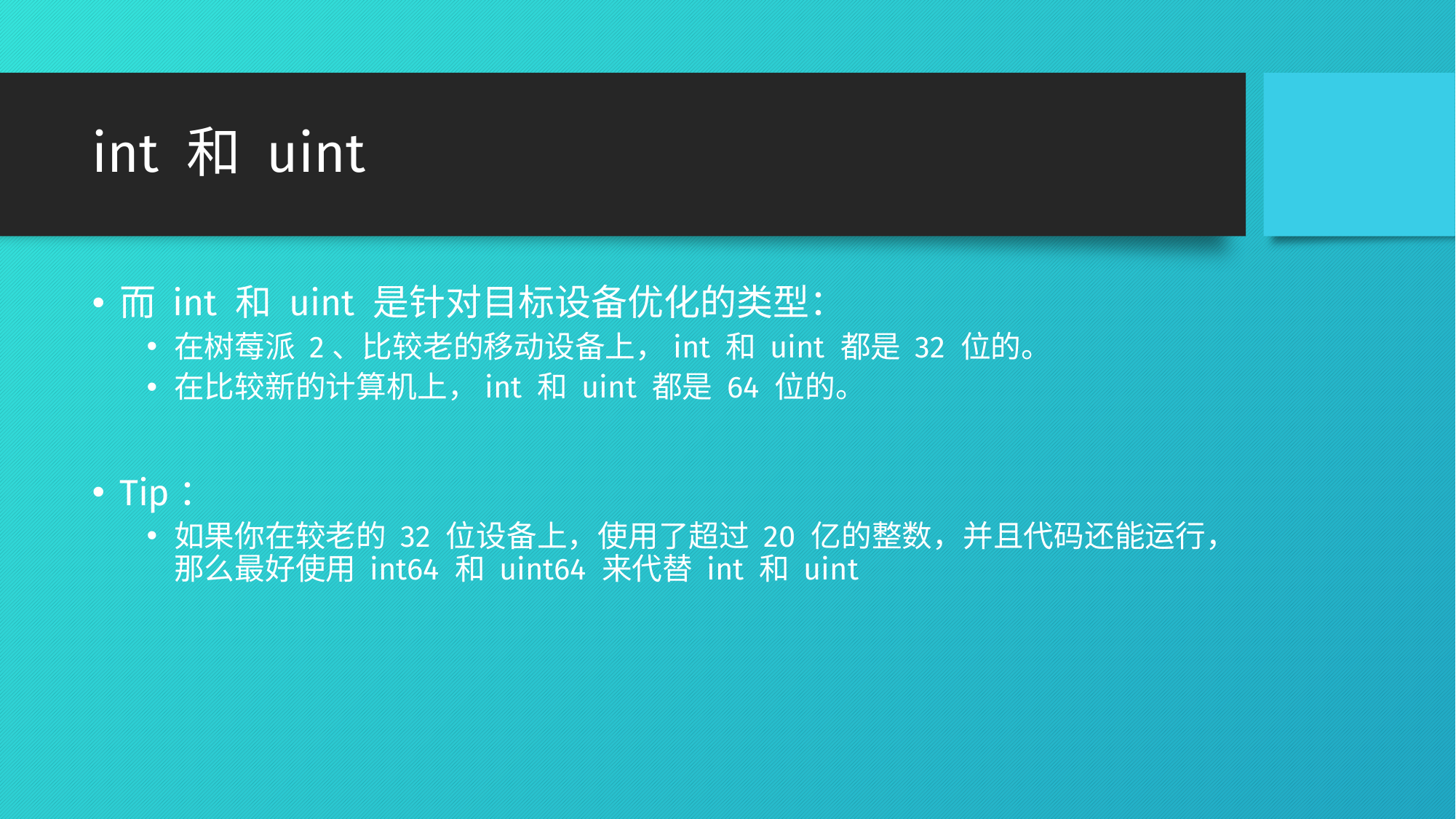

# int 和 uint
而 int 和 uint 是针对目标设备优化的类型：
在树莓派 2、比较老的移动设备上，int 和 uint 都是 32 位的。
在比较新的计算机上，int 和 uint 都是 64 位的。

Tip：
如果你在较老的 32 位设备上，使用了超过 20 亿的整数，并且代码还能运行，那么最好使用 int64 和 uint64 来代替 int 和 uint